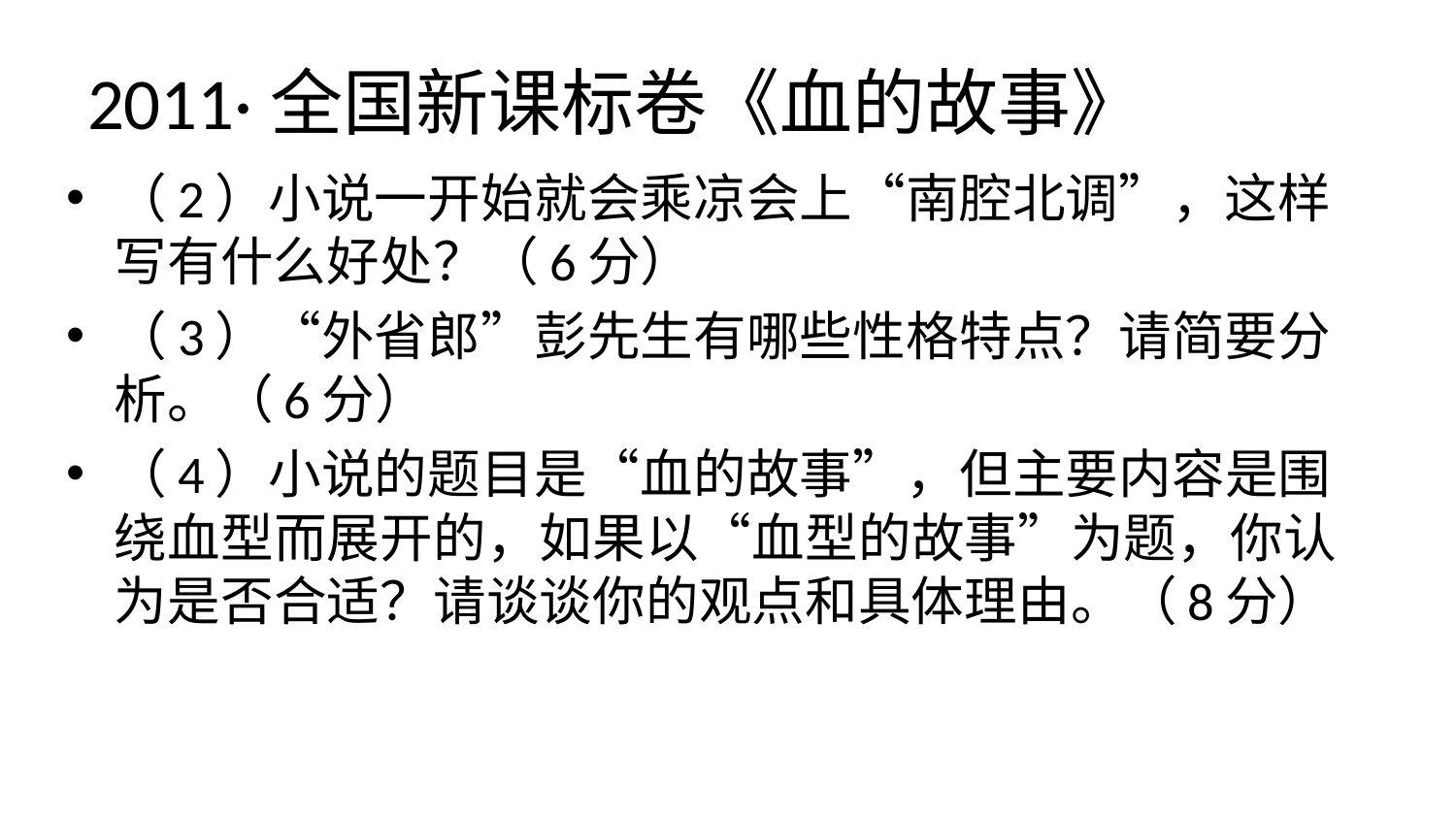

# 2011·全国新课标卷《血的故事》
（2）小说一开始就会乘凉会上“南腔北调”，这样写有什么好处？（6分）
（3）“外省郎”彭先生有哪些性格特点？请简要分析。（6分）
（4）小说的题目是“血的故事”，但主要内容是围绕血型而展开的，如果以“血型的故事”为题，你认为是否合适？请谈谈你的观点和具体理由。（8分）